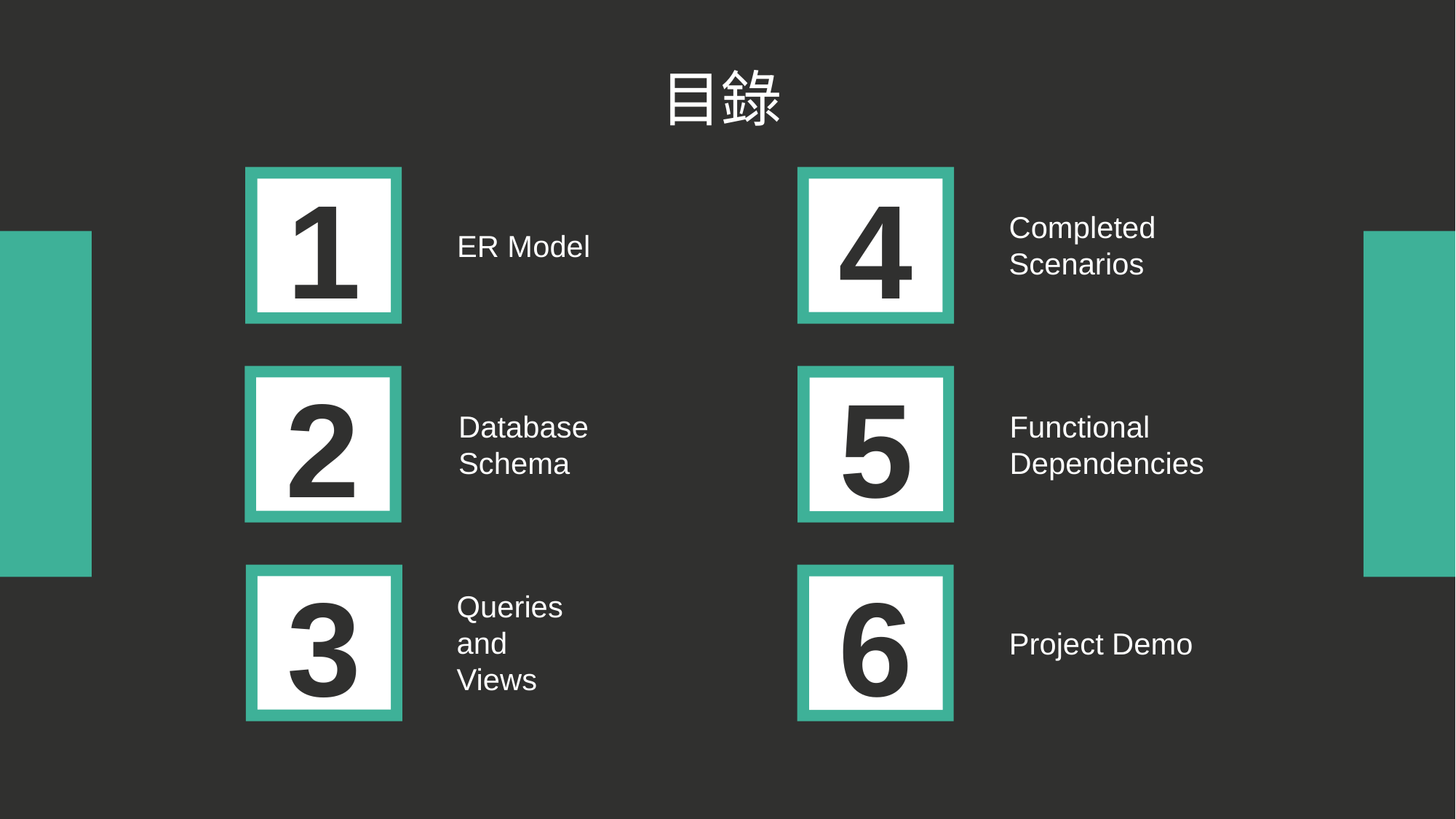

目錄

1

4
Completed
Scenarios
ER Model

5

2
Database
Schema
Functional
Dependencies

6

3
Queries
and
Views
Project Demo